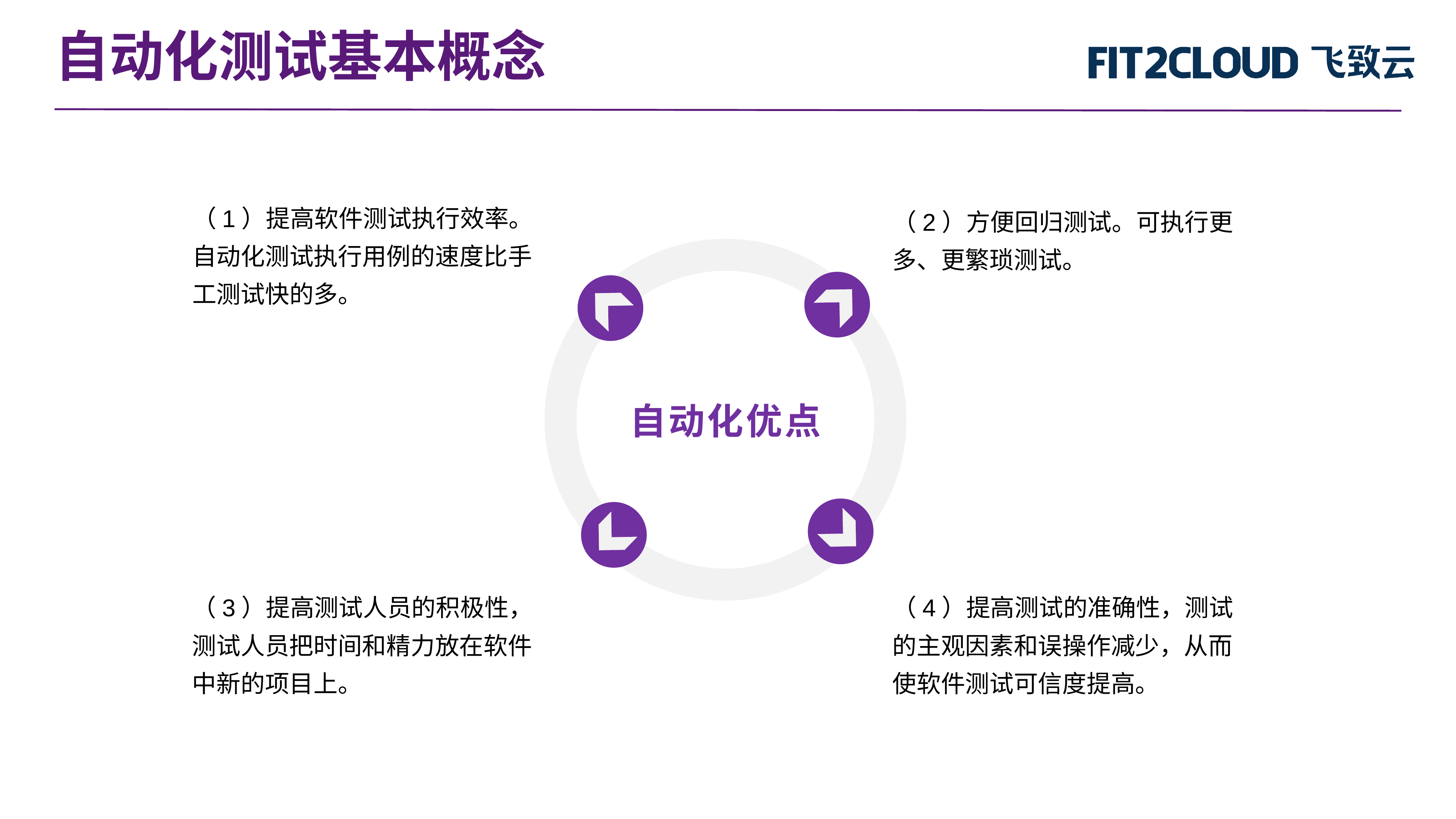

自动化测试基本概念
（1）提高软件测试执行效率。自动化测试执行用例的速度比手工测试快的多。
（2）方便回归测试。可执行更多、更繁琐测试。

自动化优点

（3）提高测试人员的积极性，测试人员把时间和精力放在软件中新的项目上。
（4）提高测试的准确性，测试的主观因素和误操作减少，从而使软件测试可信度提高。